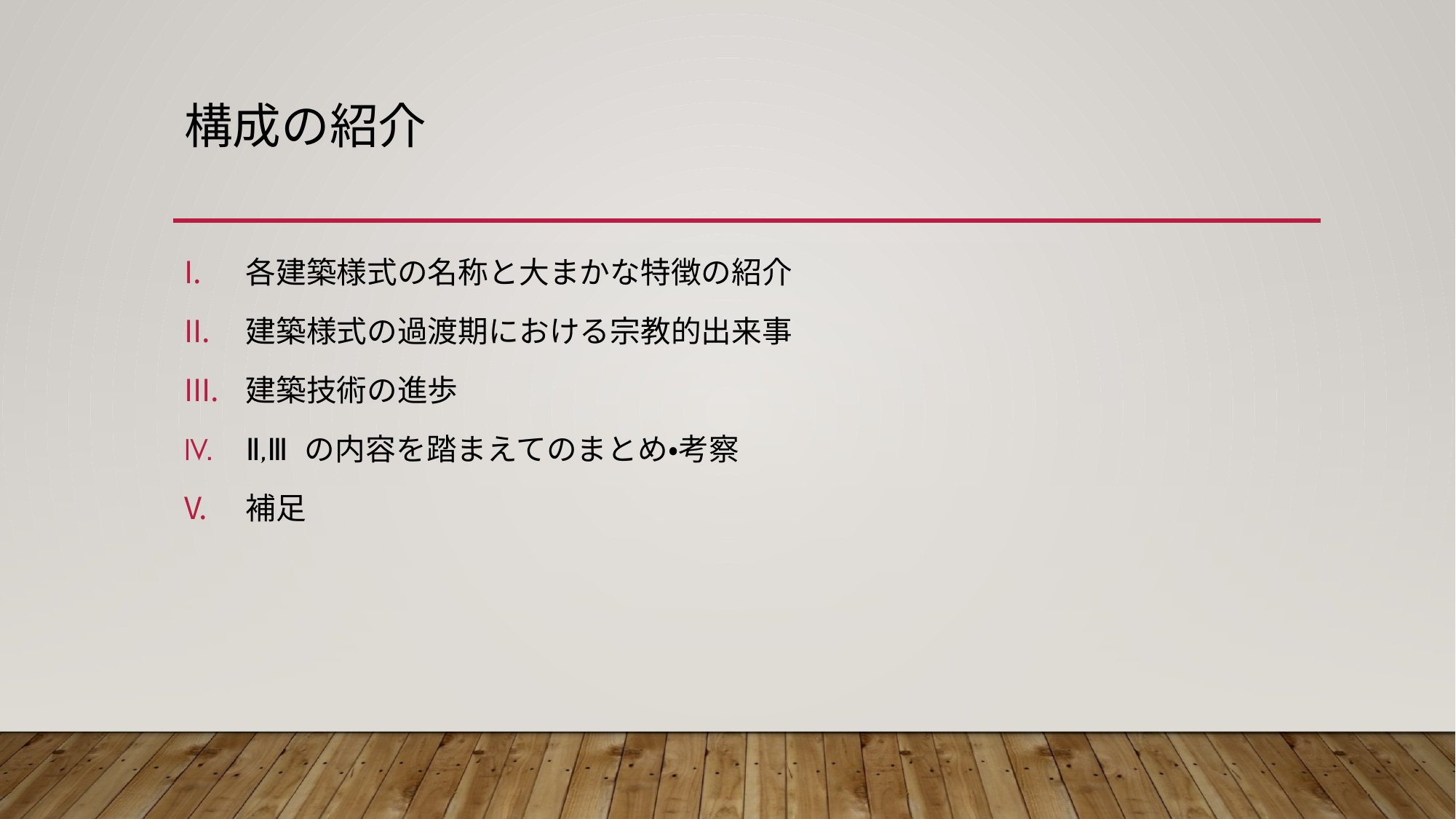

# 構成の紹介
各建築様式の名称と大まかな特徴の紹介
建築様式の過渡期における宗教的出来事
建築技術の進歩
Ⅱ,Ⅲの内容を踏まえてのまとめ・考察
補足